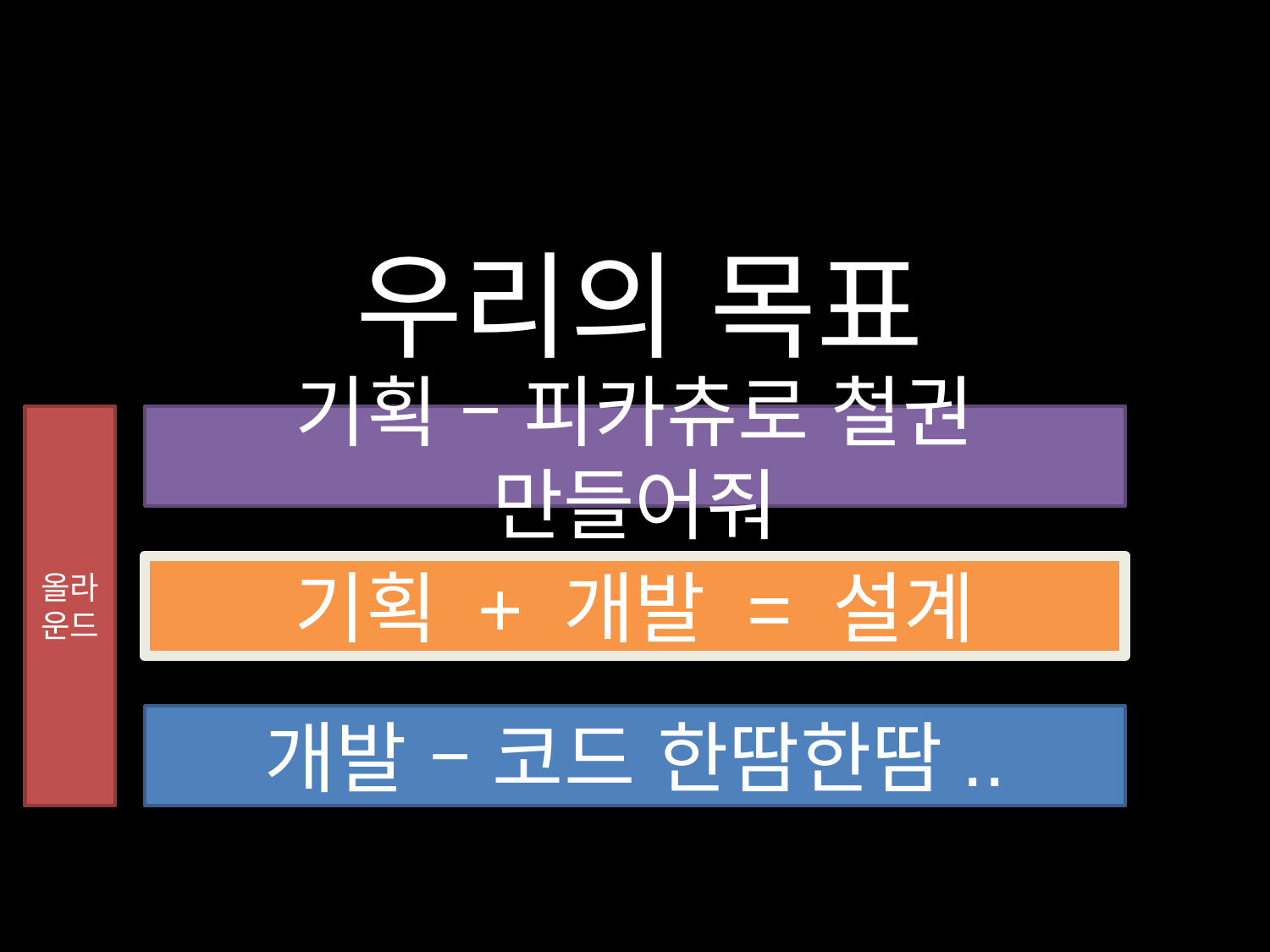

우리의 목표
올라운드
기획 – 피카츄로 철권 만들어줘
기획 + 개발 = 설계
개발 – 코드 한땀한땀..